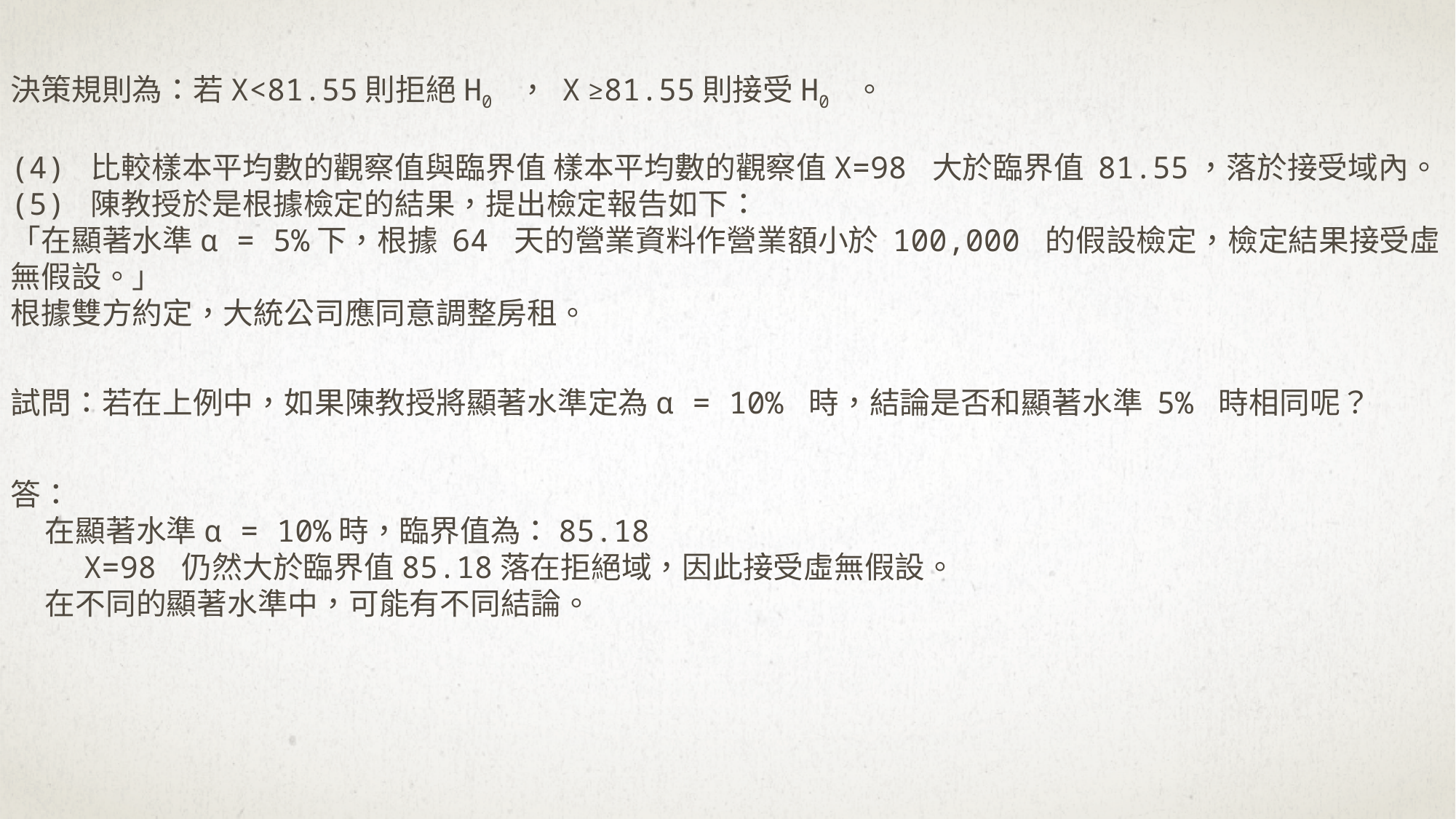

決策規則為：若X<81.55則拒絕H0 ， X ≥81.55則接受H0 。

(4) 比較樣本平均數的觀察值與臨界值 樣本平均數的觀察值X=98 大於臨界值 81.55，落於接受域內。
(5) 陳教授於是根據檢定的結果，提出檢定報告如下：
「在顯著水準α = 5%下，根據 64 天的營業資料作營業額小於 100,000 的假設檢定，檢定結果接受虛無假設。」
根據雙方約定，大統公司應同意調整房租。
試問：若在上例中，如果陳教授將顯著水準定為α = 10% 時，結論是否和顯著水準 5% 時相同呢？
答：
    在顯著水準α = 10%時，臨界值為：85.18
    X=98 仍然大於臨界值85.18落在拒絕域，因此接受虛無假設。
    在不同的顯著水準中，可能有不同結論。